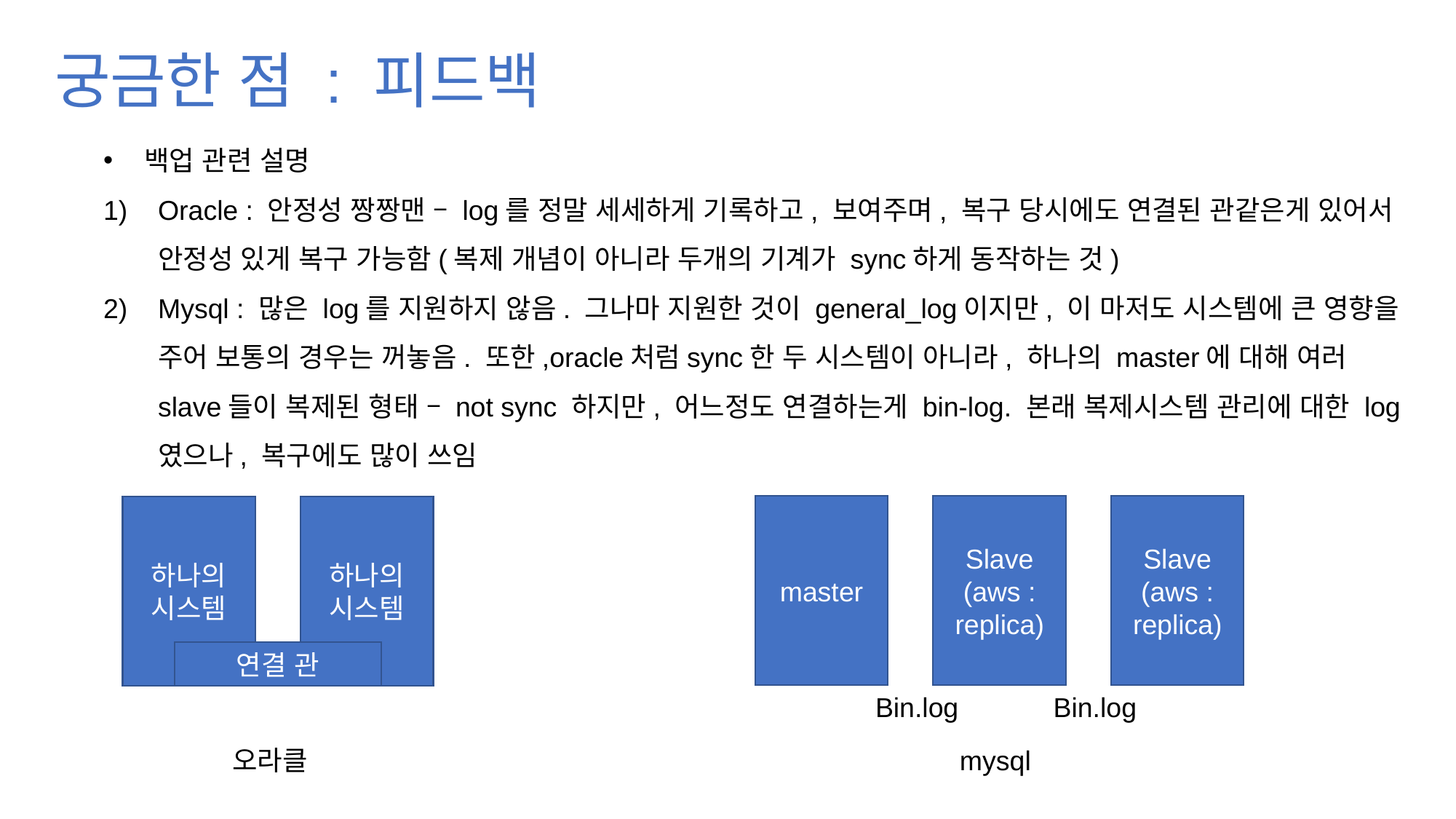

궁금한 점 : 피드백
백업 관련 설명
Oracle : 안정성 짱짱맨 – log를 정말 세세하게 기록하고, 보여주며, 복구 당시에도 연결된 관같은게 있어서 안정성 있게 복구 가능함(복제 개념이 아니라 두개의 기계가 sync하게 동작하는 것)
Mysql : 많은 log를 지원하지 않음. 그나마 지원한 것이 general_log이지만, 이 마저도 시스템에 큰 영향을 주어 보통의 경우는 꺼놓음. 또한,oracle처럼sync한 두 시스템이 아니라, 하나의 master에 대해 여러 slave들이 복제된 형태 – not sync 하지만, 어느정도 연결하는게 bin-log. 본래 복제시스템 관리에 대한 log였으나, 복구에도 많이 쓰임
Slave
(aws : replica)
master
Slave
(aws : replica)
하나의 시스템
하나의 시스템
연결 관
Bin.log
Bin.log
오라클
mysql